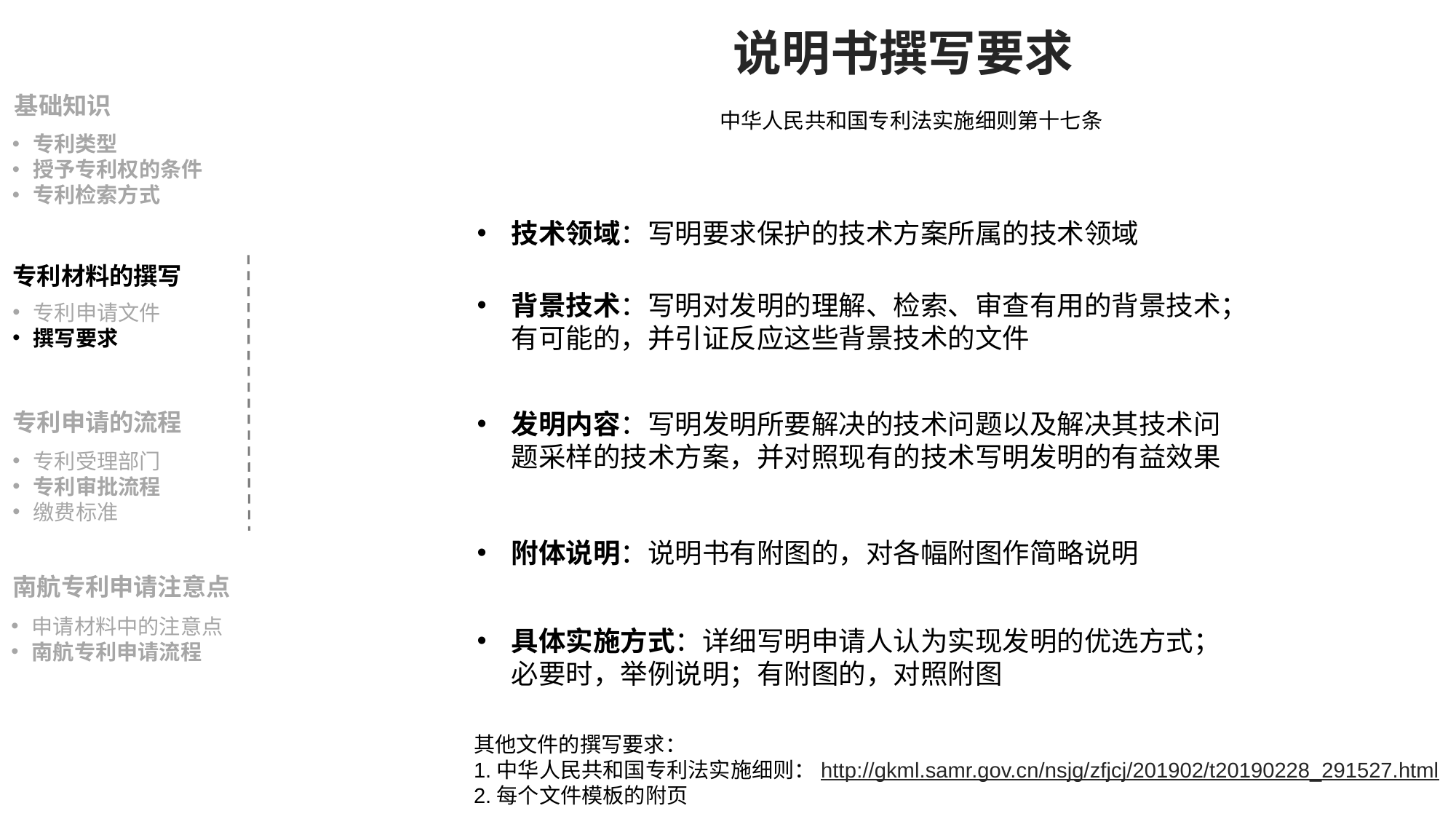

说明书撰写要求
基础知识
专利类型
授予专利权的条件
专利检索方式

中华人民共和国专利法实施细则第十七条
技术领域：写明要求保护的技术方案所属的技术领域
专利材料的撰写
背景技术：写明对发明的理解、检索、审查有用的背景技术；有可能的，并引证反应这些背景技术的文件
专利申请文件
撰写要求
专利申请的流程
发明内容：写明发明所要解决的技术问题以及解决其技术问题采样的技术方案，并对照现有的技术写明发明的有益效果
专利受理部门
专利审批流程
缴费标准
附体说明：说明书有附图的，对各幅附图作简略说明
南航专利申请注意点
申请材料中的注意点
南航专利申请流程
具体实施方式：详细写明申请人认为实现发明的优选方式；必要时，举例说明；有附图的，对照附图
其他文件的撰写要求：
1.中华人民共和国专利法实施细则：http://gkml.samr.gov.cn/nsjg/zfjcj/201902/t20190228_291527.html
2.每个文件模板的附页